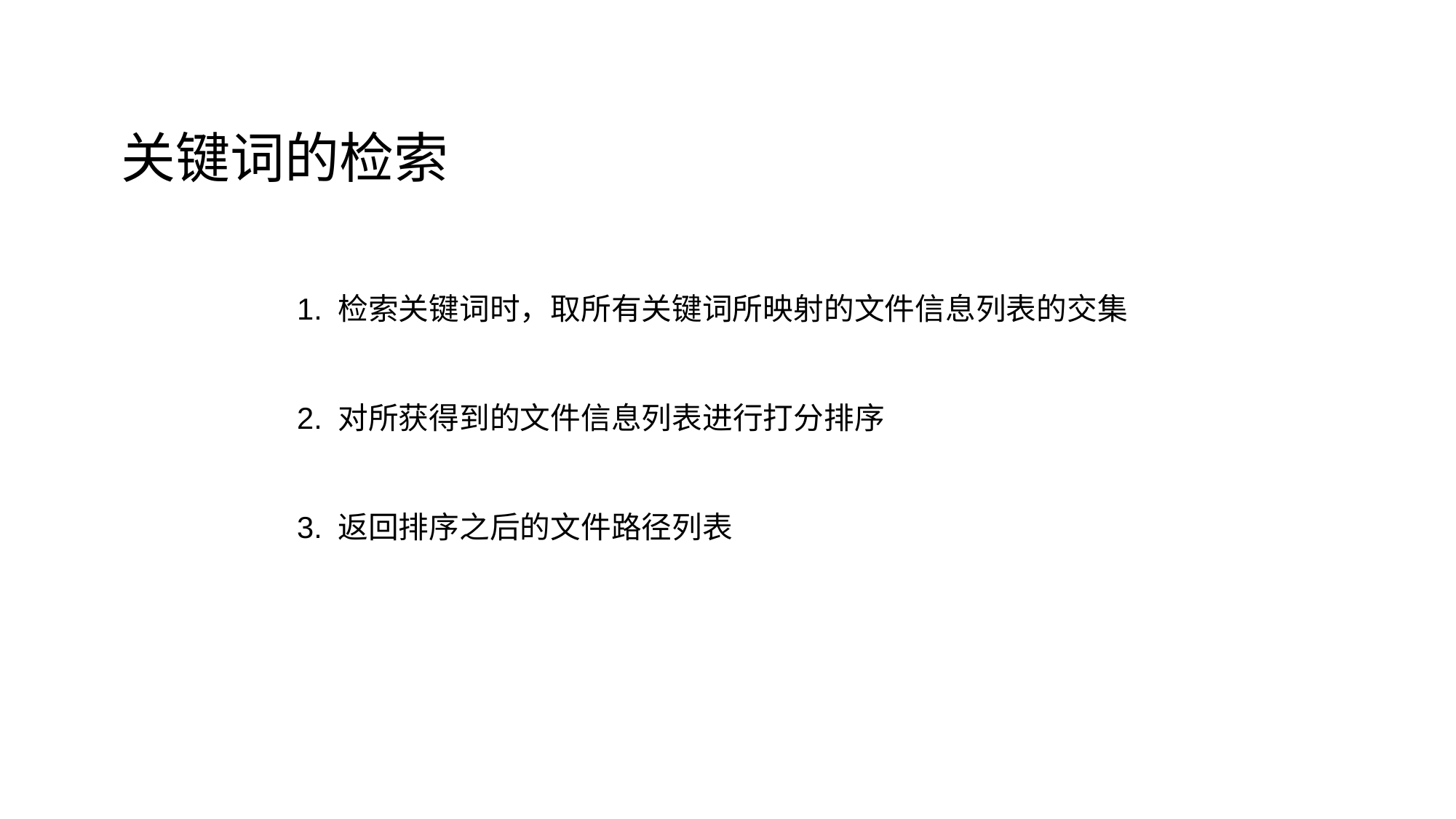

关键词的检索
1. 检索关键词时，取所有关键词所映射的文件信息列表的交集

2. 对所获得到的文件信息列表进行打分排序

3. 返回排序之后的文件路径列表